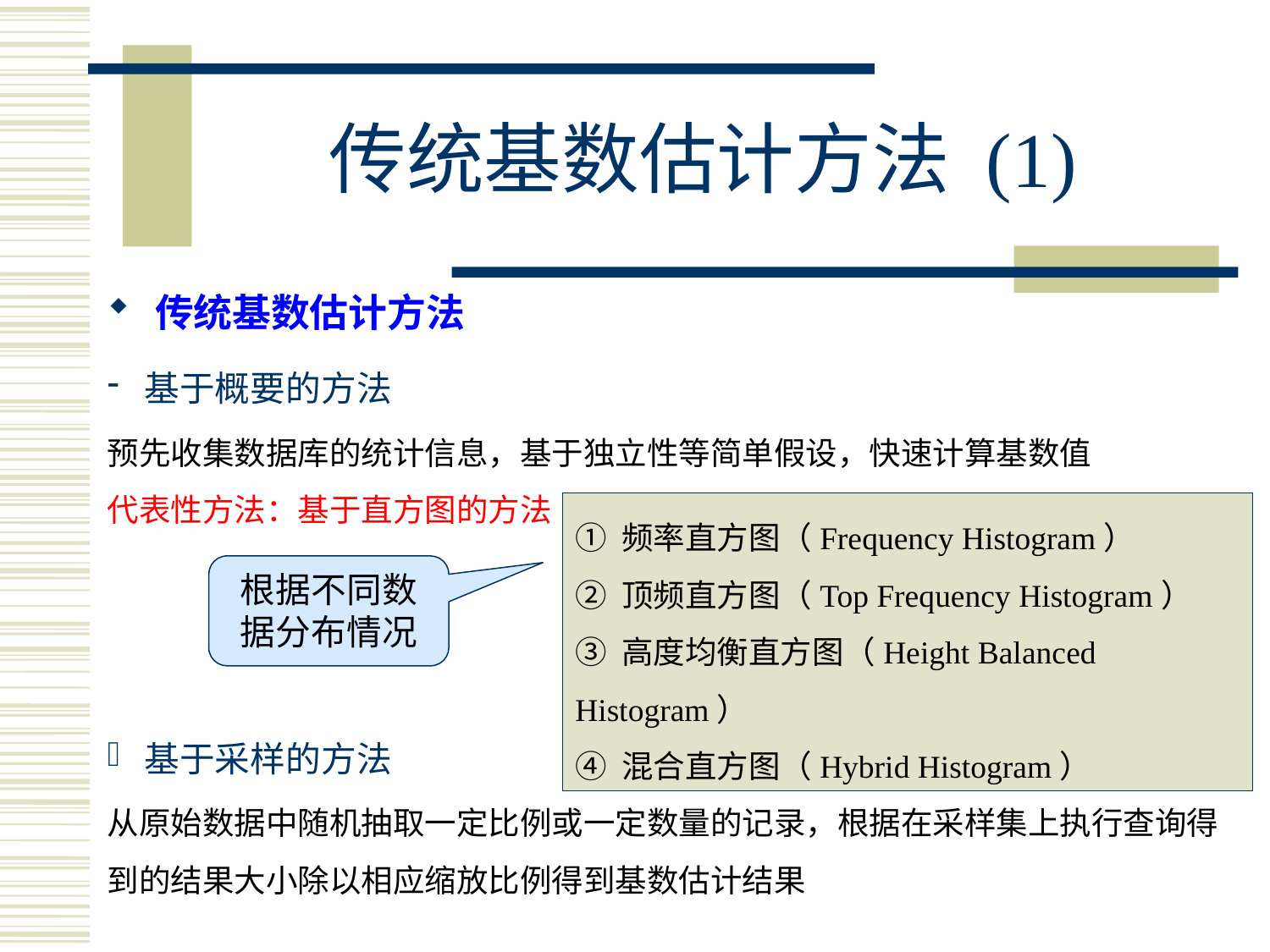

# 传统基数估计方法 (1)
传统基数估计方法
基于概要的方法
预先收集数据库的统计信息，基于独立性等简单假设，快速计算基数值
代表性方法：基于直方图的方法

基于采样的方法
从原始数据中随机抽取一定比例或一定数量的记录，根据在采样集上执行查询得到的结果大小除以相应缩放比例得到基数估计结果
① 频率直方图（Frequency Histogram）
② 顶频直方图（Top Frequency Histogram）
③ 高度均衡直方图（Height Balanced Histogram）
④ 混合直方图（Hybrid Histogram）
根据不同数据分布情况